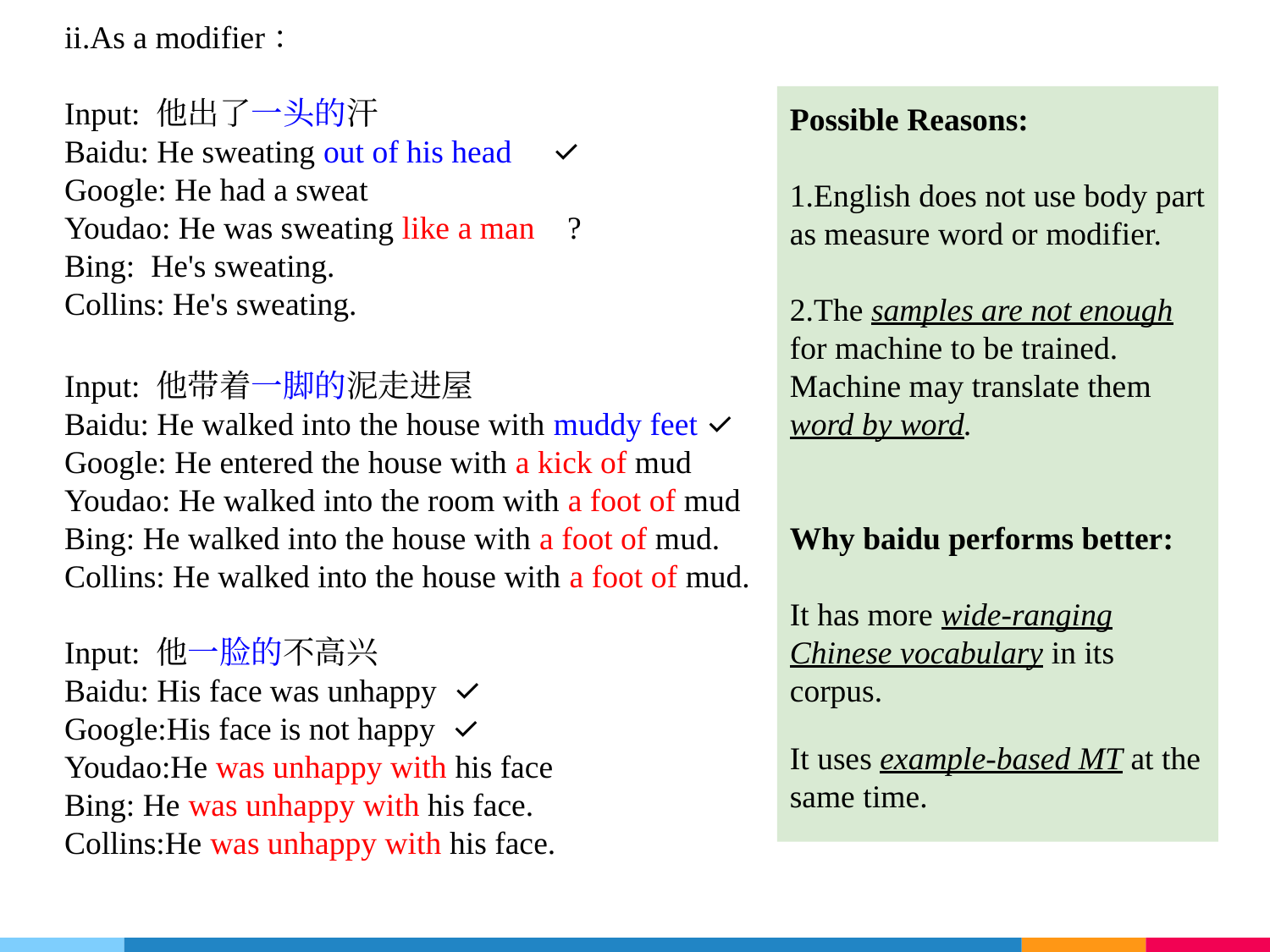

ii.As a modifier：

Input: 他出了一头的汗
Baidu: He sweating out of his head     ✓
Google: He had a sweat
Youdao: He was sweating like a man    ?
Bing:  He's sweating.
Collins: He's sweating.

Input: 他带着一脚的泥走进屋
Baidu: He walked into the house with muddy feet ✓
Google: He entered the house with a kick of mud
Youdao: He walked into the room with a foot of mud
Bing: He walked into the house with a foot of mud.
Collins: He walked into the house with a foot of mud.

Input: 他一脸的不高兴
Baidu: His face was unhappy  ✓
Google:His face is not happy  ✓
Youdao:He was unhappy with his face
Bing: He was unhappy with his face.
Collins:He was unhappy with his face.

Possible Reasons:
1.English does not use body part as measure word or modifier.

2.The samples are not enough for machine to be trained. Machine may translate them word by word.

Why baidu performs better:

It has more wide-ranging Chinese vocabulary in its corpus.

It uses example-based MT at the same time.